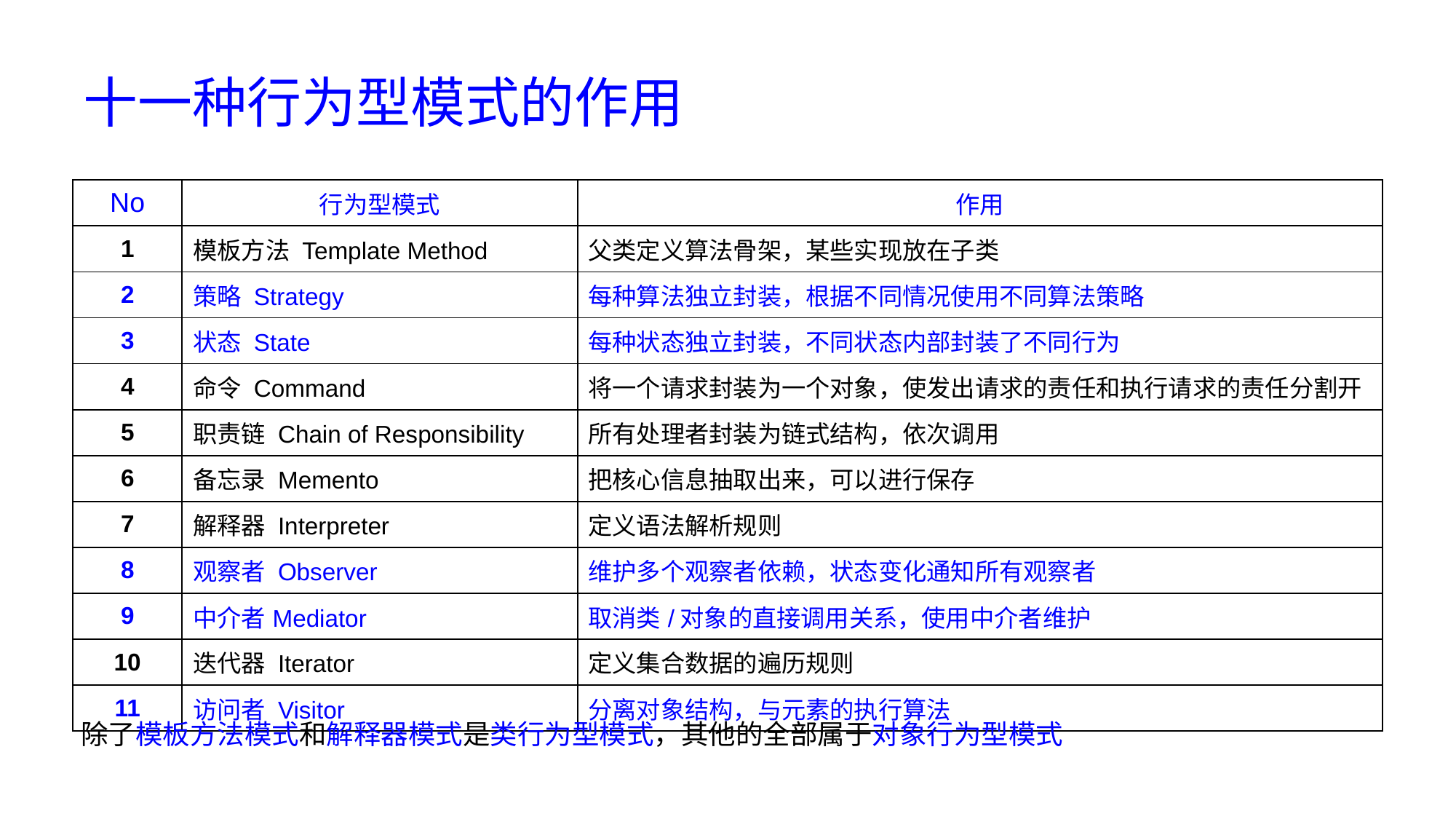

# 十一种行为型模式的作用
| No | 行为型模式 | 作用 |
| --- | --- | --- |
| 1 | 模板方法 Template Method | 父类定义算法骨架，某些实现放在子类 |
| 2 | 策略 Strategy | 每种算法独立封装，根据不同情况使用不同算法策略 |
| 3 | 状态 State | 每种状态独立封装，不同状态内部封装了不同行为 |
| 4 | 命令 Command | 将一个请求封装为一个对象，使发出请求的责任和执行请求的责任分割开 |
| 5 | 职责链 Chain of Responsibility | 所有处理者封装为链式结构，依次调用 |
| 6 | 备忘录 Memento | 把核心信息抽取出来，可以进行保存 |
| 7 | 解释器 Interpreter | 定义语法解析规则 |
| 8 | 观察者 Observer | 维护多个观察者依赖，状态变化通知所有观察者 |
| 9 | 中介者Mediator | 取消类/对象的直接调用关系，使用中介者维护 |
| 10 | 迭代器 Iterator | 定义集合数据的遍历规则 |
| 11 | 访问者 Visitor | 分离对象结构，与元素的执行算法 |
除了模板方法模式和解释器模式是类行为型模式，其他的全部属于对象行为型模式
5